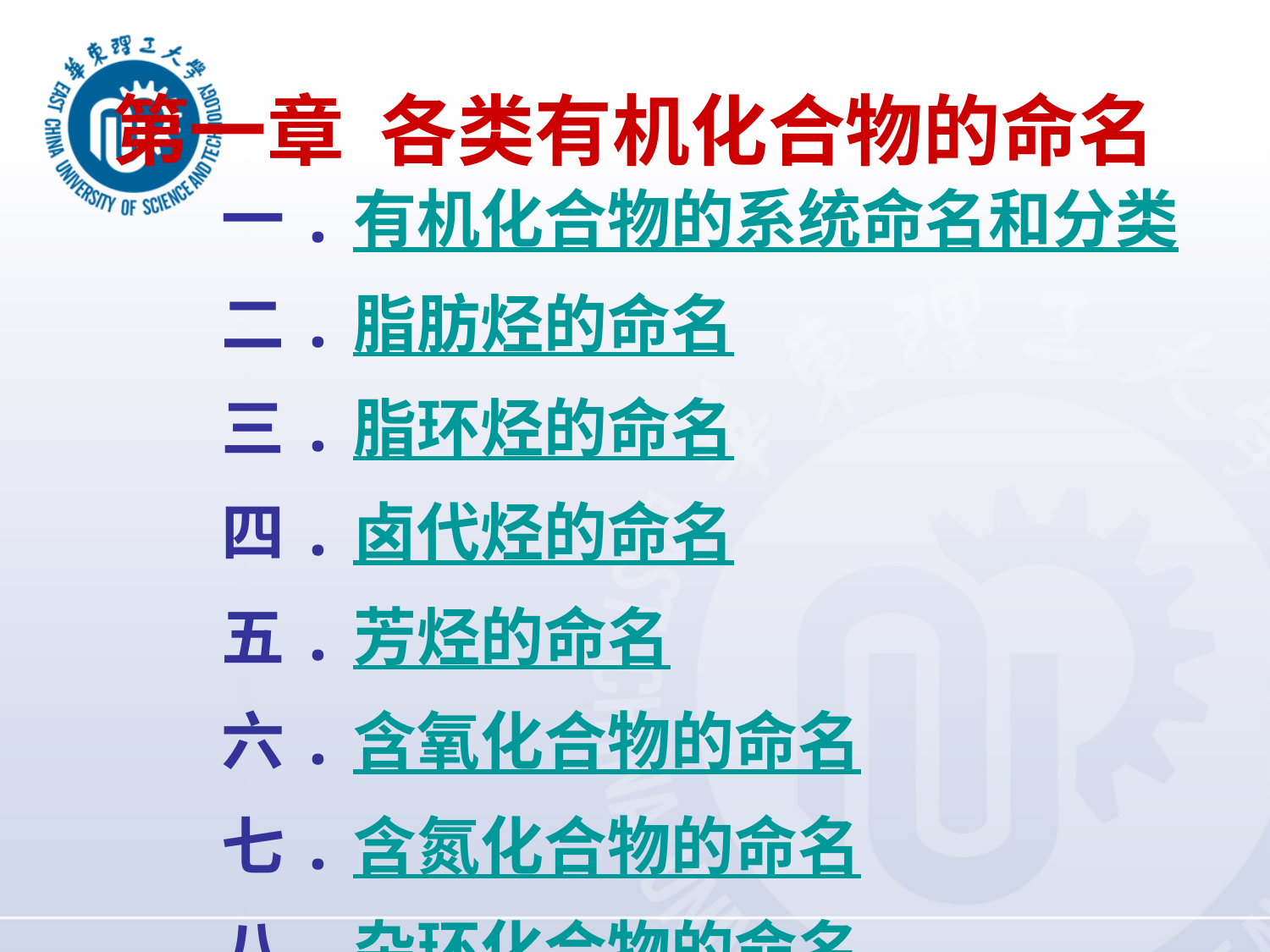

# 第一章  各类有机化合物的命名
一.有机化合物的系统命名和分类
二.脂肪烃的命名
三.脂环烃的命名
四.卤代烃的命名
五.芳烃的命名
六.含氧化合物的命名
七.含氮化合物的命名
八.杂环化合物的命名